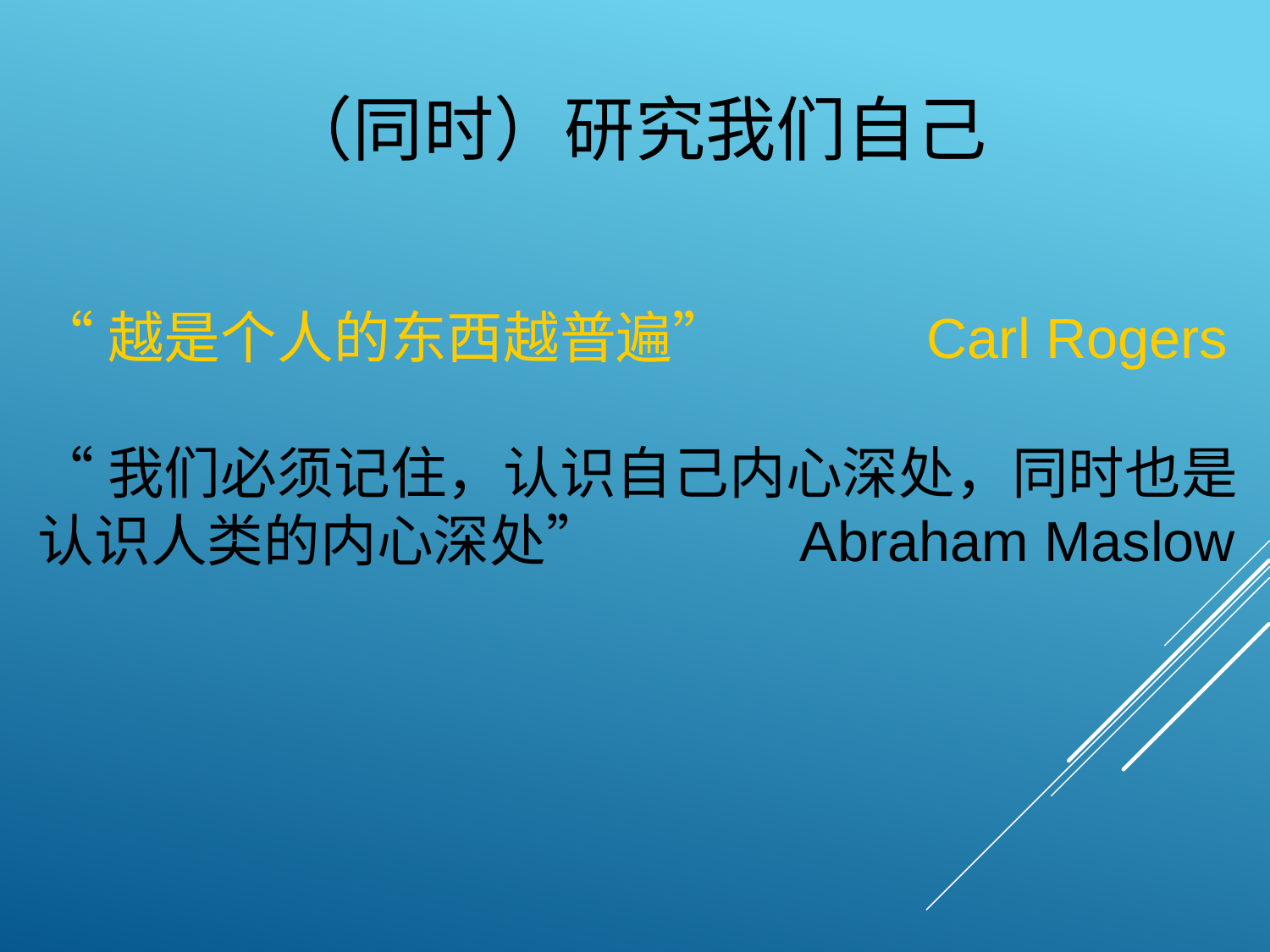

（同时）研究我们自己
“越是个人的东西越普遍”		Carl Rogers

“我们必须记住，认识自己内心深处，同时也是认识人类的内心深处”		Abraham Maslow